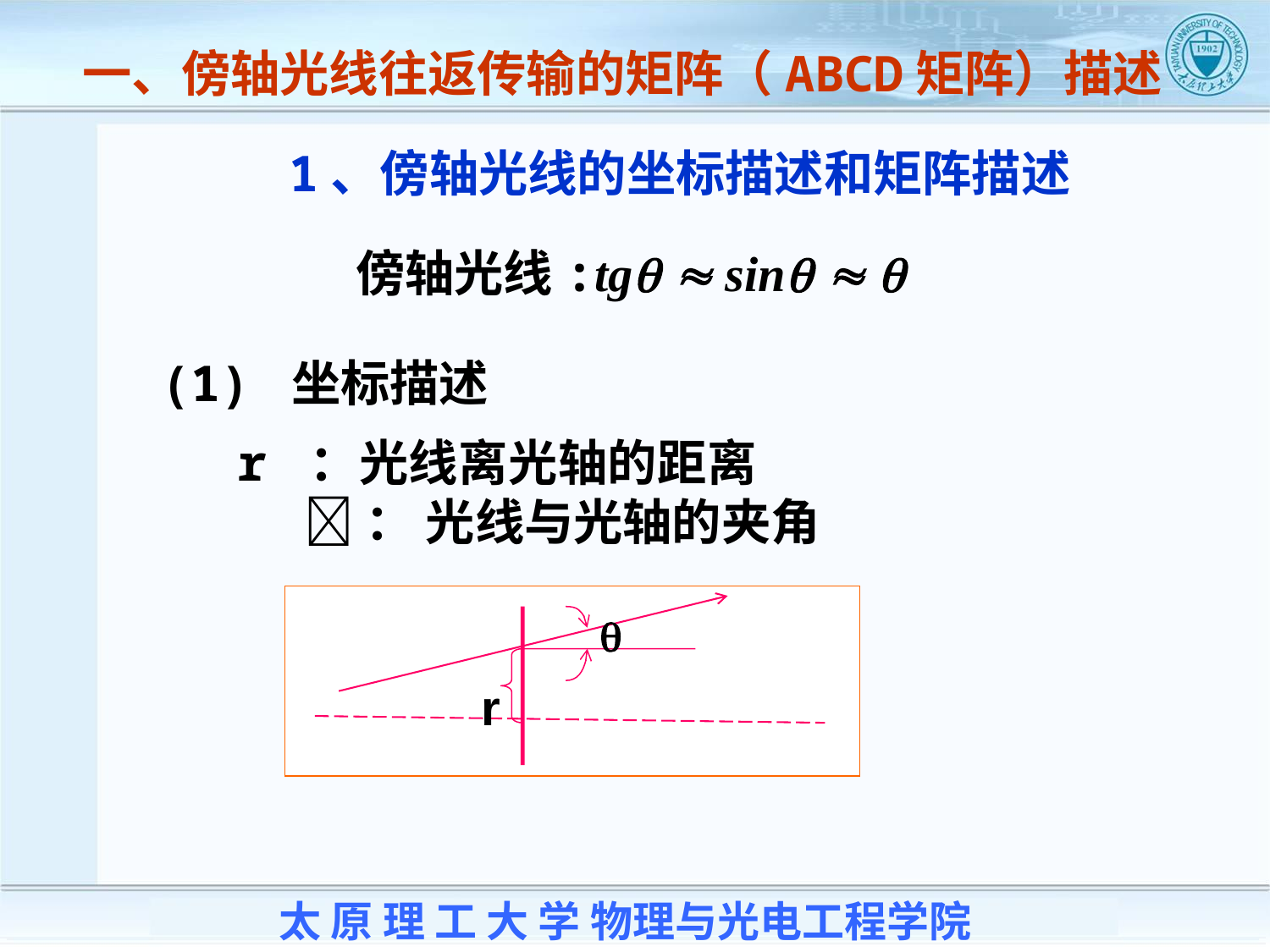

一、傍轴光线往返传输的矩阵（ABCD矩阵）描述
1、傍轴光线的坐标描述和矩阵描述
傍轴光线:tgθ ≈ sinθ ≈ θ
(1) 坐标描述
r ：光线离光轴的距离               θ ： 光线与光轴的夹角

θ

r